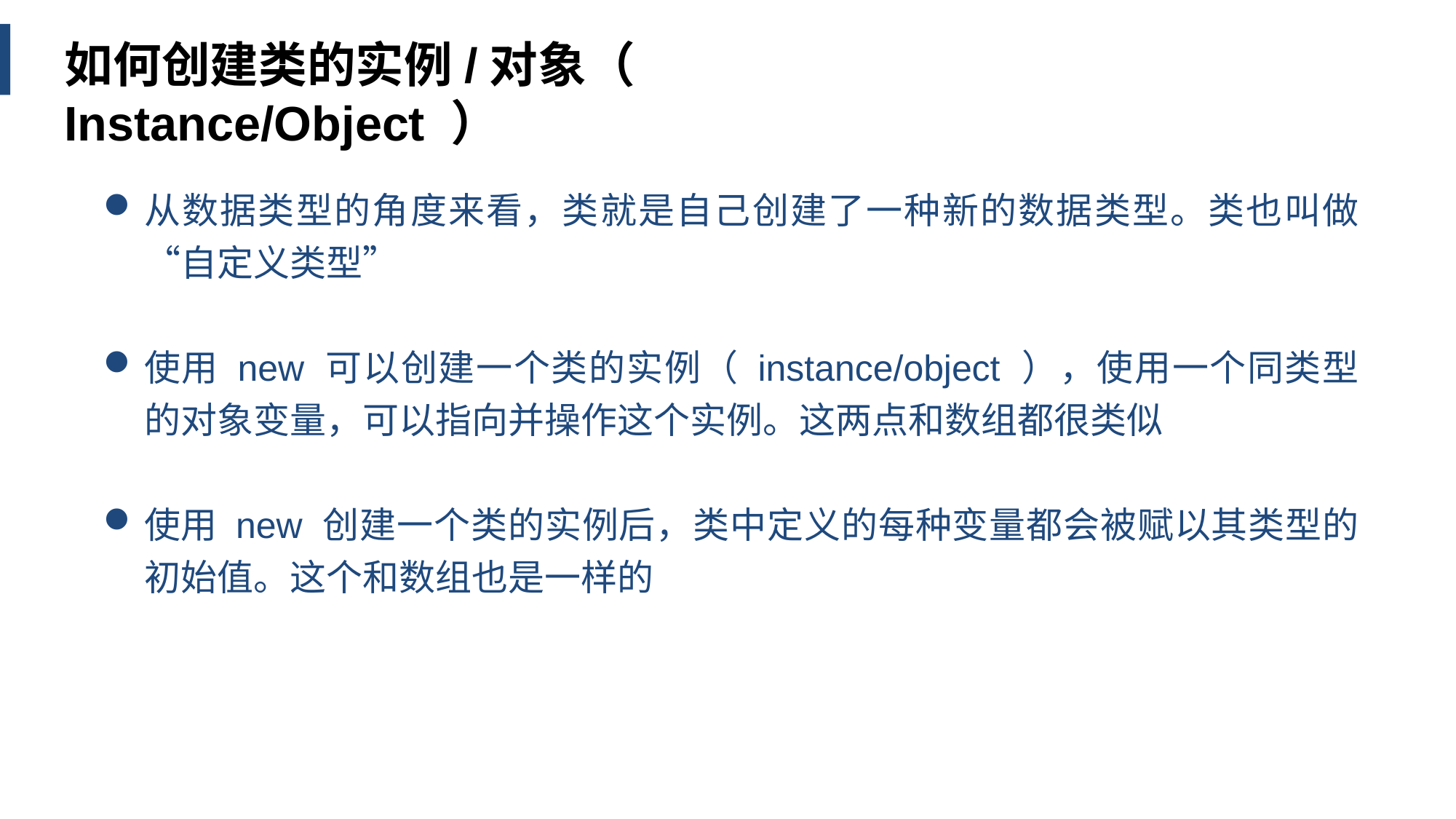

如何创建类的实例/对象（ Instance/Object ）
从数据类型的角度来看，类就是自己创建了一种新的数据类型。类也叫做“自定义类型”

使用 new 可以创建一个类的实例（ instance/object ），使用一个同类型的对象变量，可以指向并操作这个实例。这两点和数组都很类似

使用 new 创建一个类的实例后，类中定义的每种变量都会被赋以其类型的初始值。这个和数组也是一样的